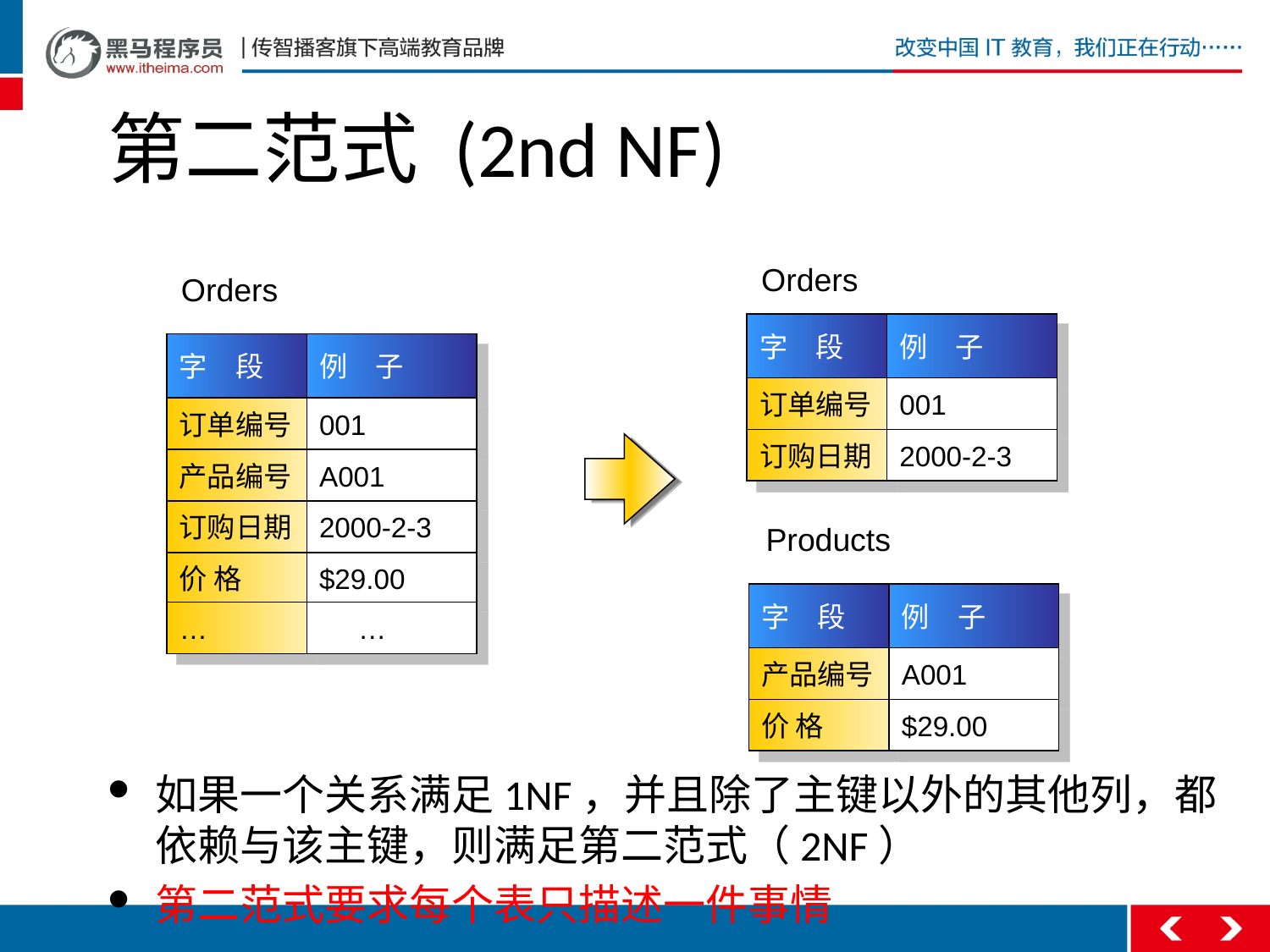

# 第二范式 (2nd NF)
Orders
字　段
例　子
订单编号
001
订购日期
2000-2-3
Products
字　段
例　子
产品编号
A001
价 格
$29.00
Orders
字　段
例　子
订单编号
001
产品编号
A001
订购日期
2000-2-3
价 格
$29.00
…
     …

如果一个关系满足1NF，并且除了主键以外的其他列，都依赖与该主键，则满足第二范式（2NF）
第二范式要求每个表只描述一件事情